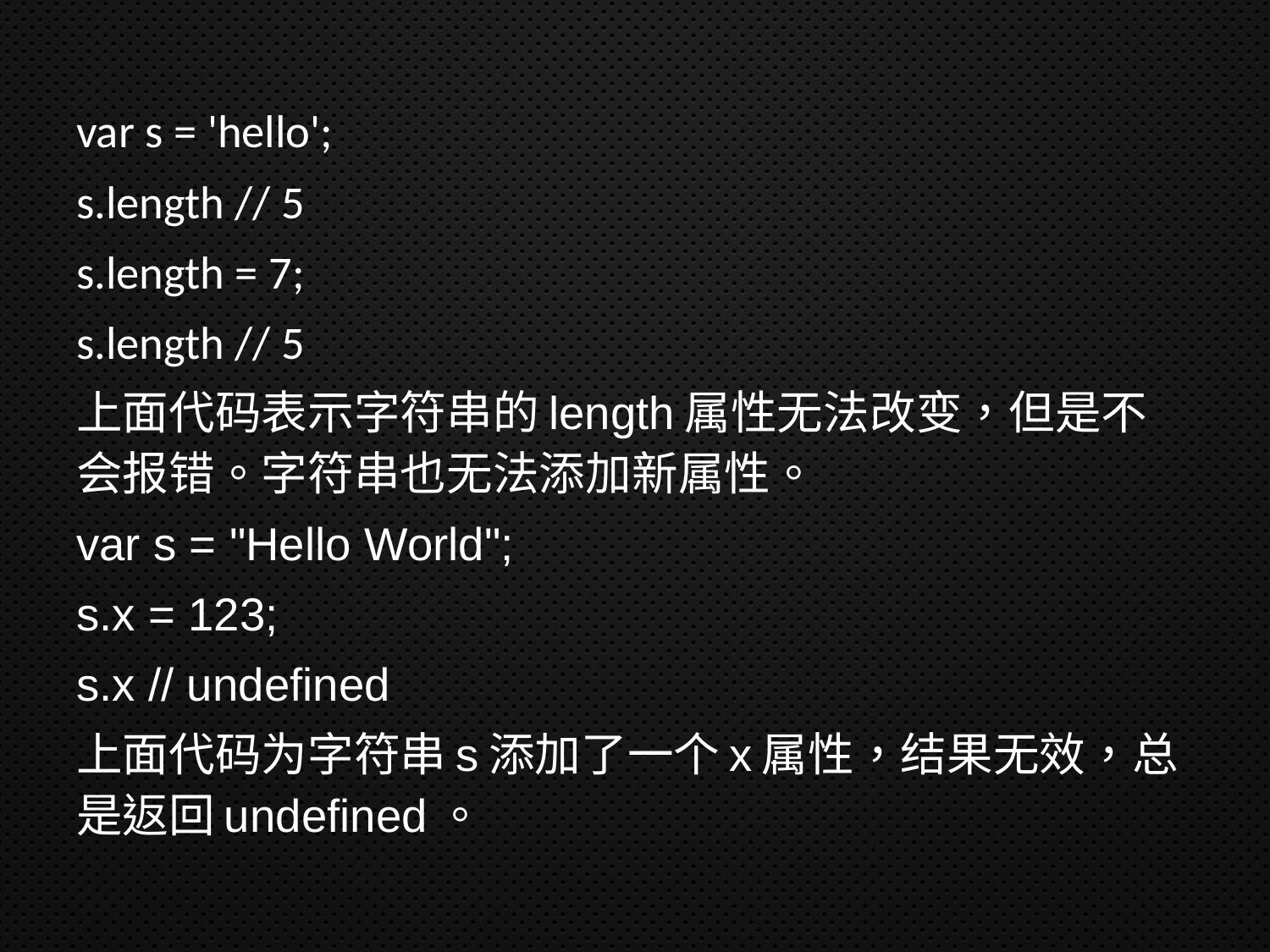

var s = 'hello';
s.length // 5
s.length = 7;
s.length // 5
上面代码表示字符串的length属性无法改变，但是不会报错。字符串也无法添加新属性。
var s = "Hello World";
s.x = 123;
s.x // undefined
上面代码为字符串s添加了一个x属性，结果无效，总是返回undefined。